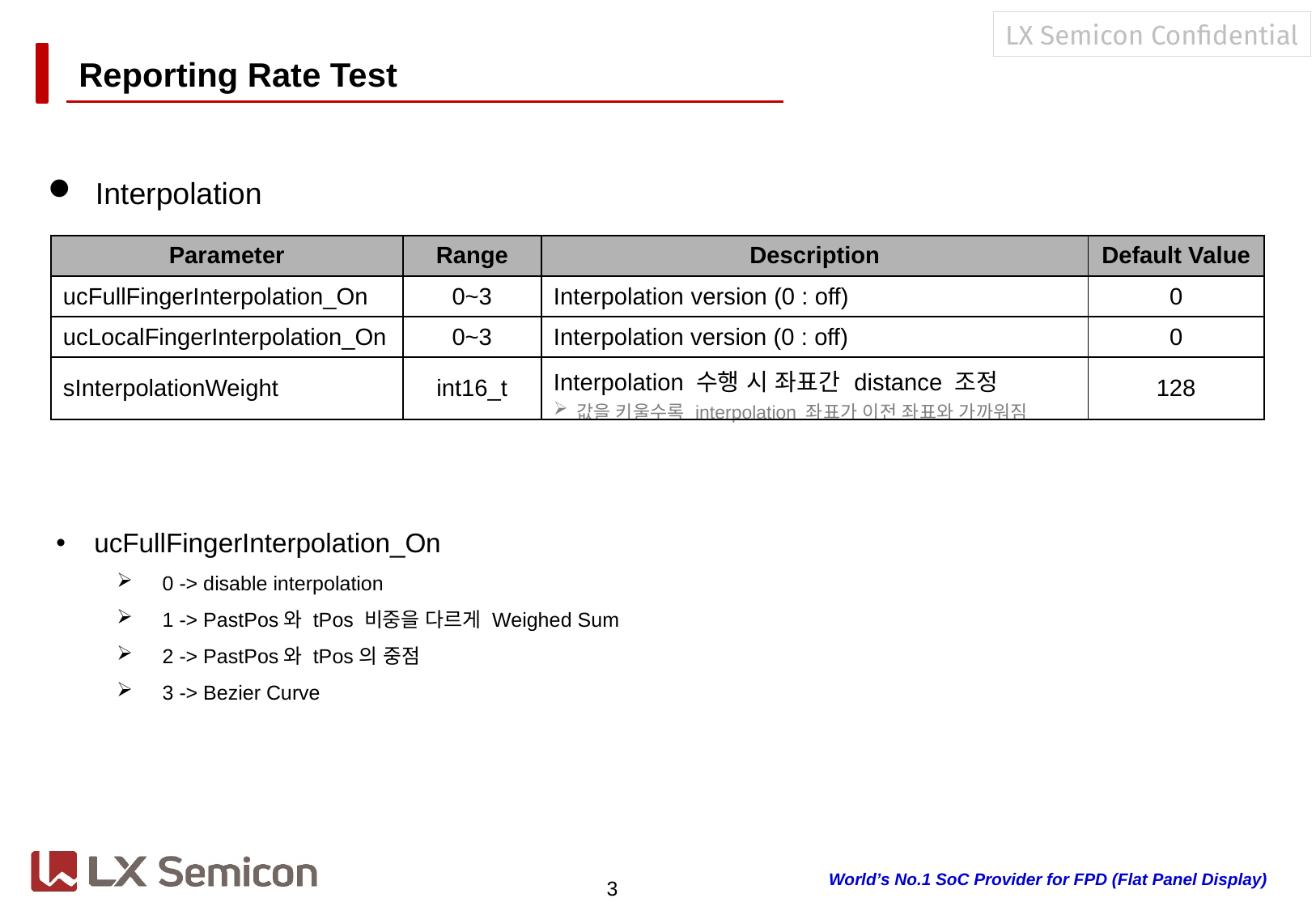

# Reporting Rate Test
  Interpolation
| Parameter | Range | Description | Default Value |
| --- | --- | --- | --- |
| ucFullFingerInterpolation\_On | 0~3 | Interpolation version (0 : off) | 0 |
| ucLocalFingerInterpolation\_On | 0~3 | Interpolation version (0 : off) | 0 |
| sInterpolationWeight | int16\_t | Interpolation 수행 시 좌표간 distance 조정 값을 키울수록 interpolation 좌표가 이전 좌표와 가까워짐 | 128 |
ucFullFingerInterpolation_On
0 -> disable interpolation
1 -> PastPos와 tPos 비중을 다르게 Weighed Sum
2 -> PastPos와 tPos의 중점
3 -> Bezier Curve